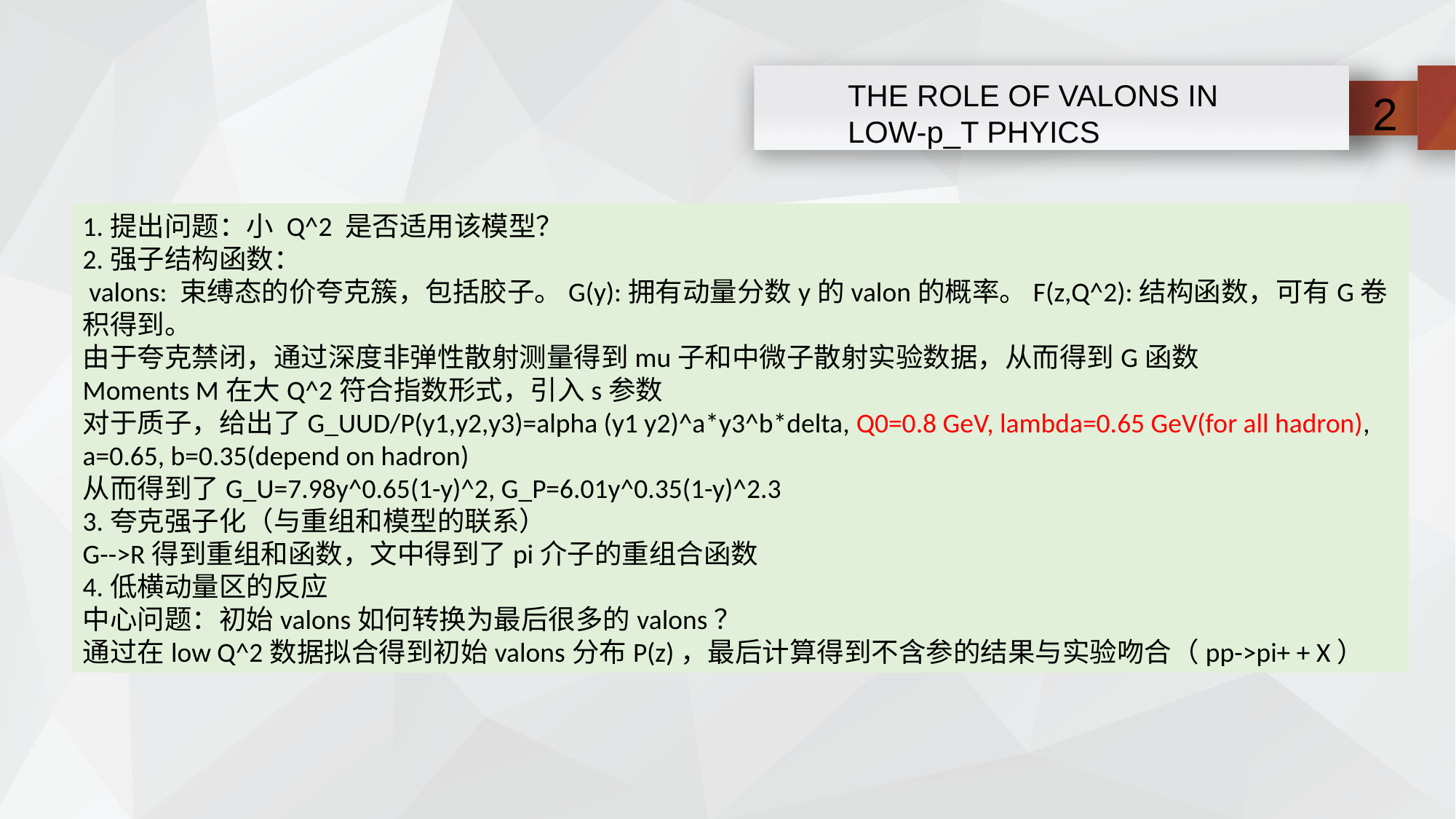

2

THE ROLE OF VALONS IN LOW-p_T PHYICS

1.提出问题：小 Q^2 是否适用该模型？
2.强子结构函数：
 valons: 束缚态的价夸克簇，包括胶子。G(y):拥有动量分数y的valon的概率。F(z,Q^2):结构函数，可有G卷积得到。
由于夸克禁闭，通过深度非弹性散射测量得到mu子和中微子散射实验数据，从而得到G函数
Moments M在大Q^2符合指数形式，引入s参数
对于质子，给出了G_UUD/P(y1,y2,y3)=alpha (y1 y2)^a*y3^b*delta, Q0=0.8 GeV, lambda=0.65 GeV(for all hadron), a=0.65, b=0.35(depend on hadron)
从而得到了G_U=7.98y^0.65(1-y)^2, G_P=6.01y^0.35(1-y)^2.3
3.夸克强子化（与重组和模型的联系）
G-->R得到重组和函数，文中得到了pi介子的重组合函数
4.低横动量区的反应
中心问题：初始valons如何转换为最后很多的valons？
通过在low Q^2数据拟合得到初始valons分布P(z)，最后计算得到不含参的结果与实验吻合（pp->pi+ + X）